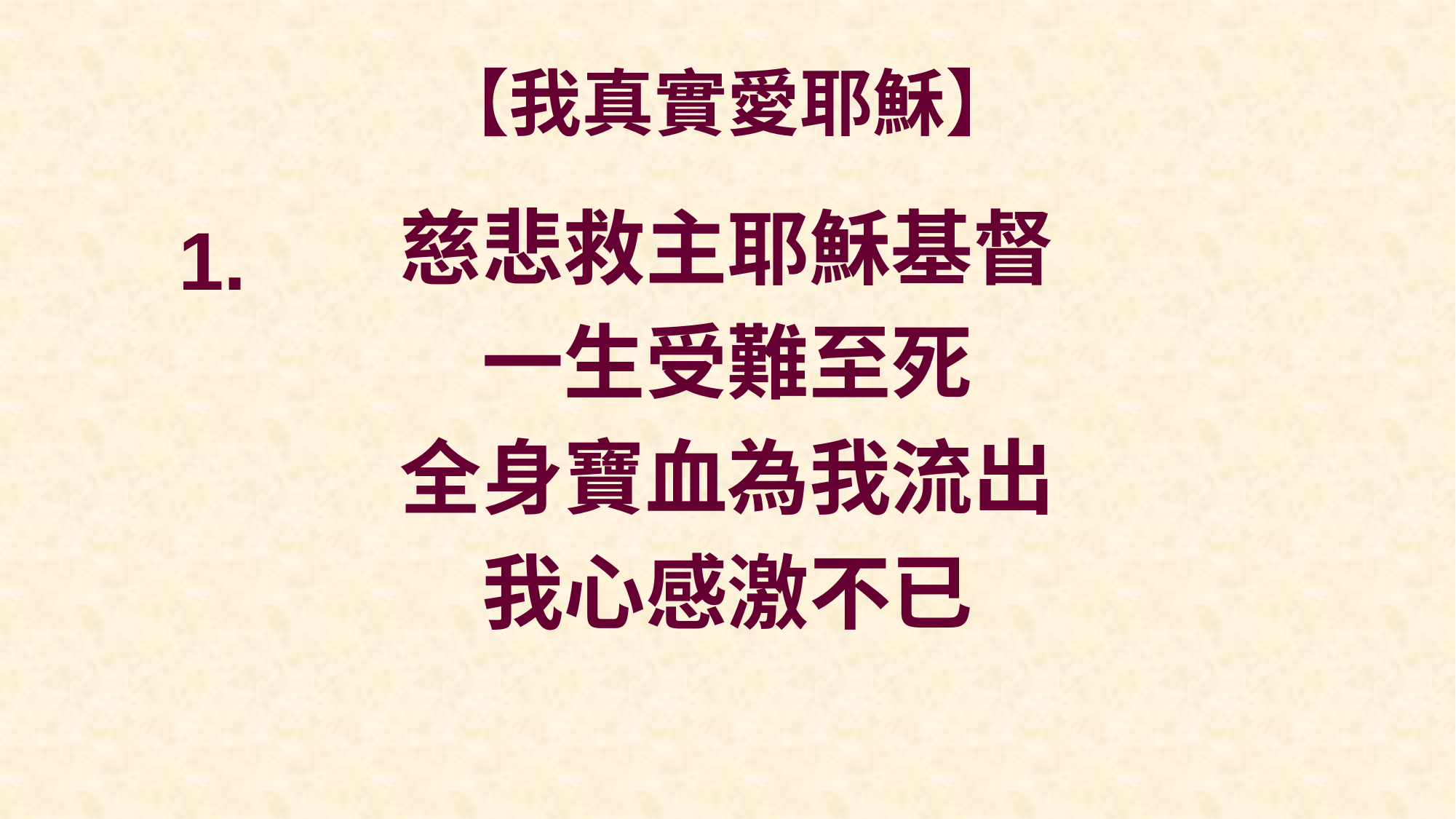

# 【我真實愛耶穌】
慈悲救主耶穌基督
一生受難至死
全身寶血為我流出
我心感激不已
1.